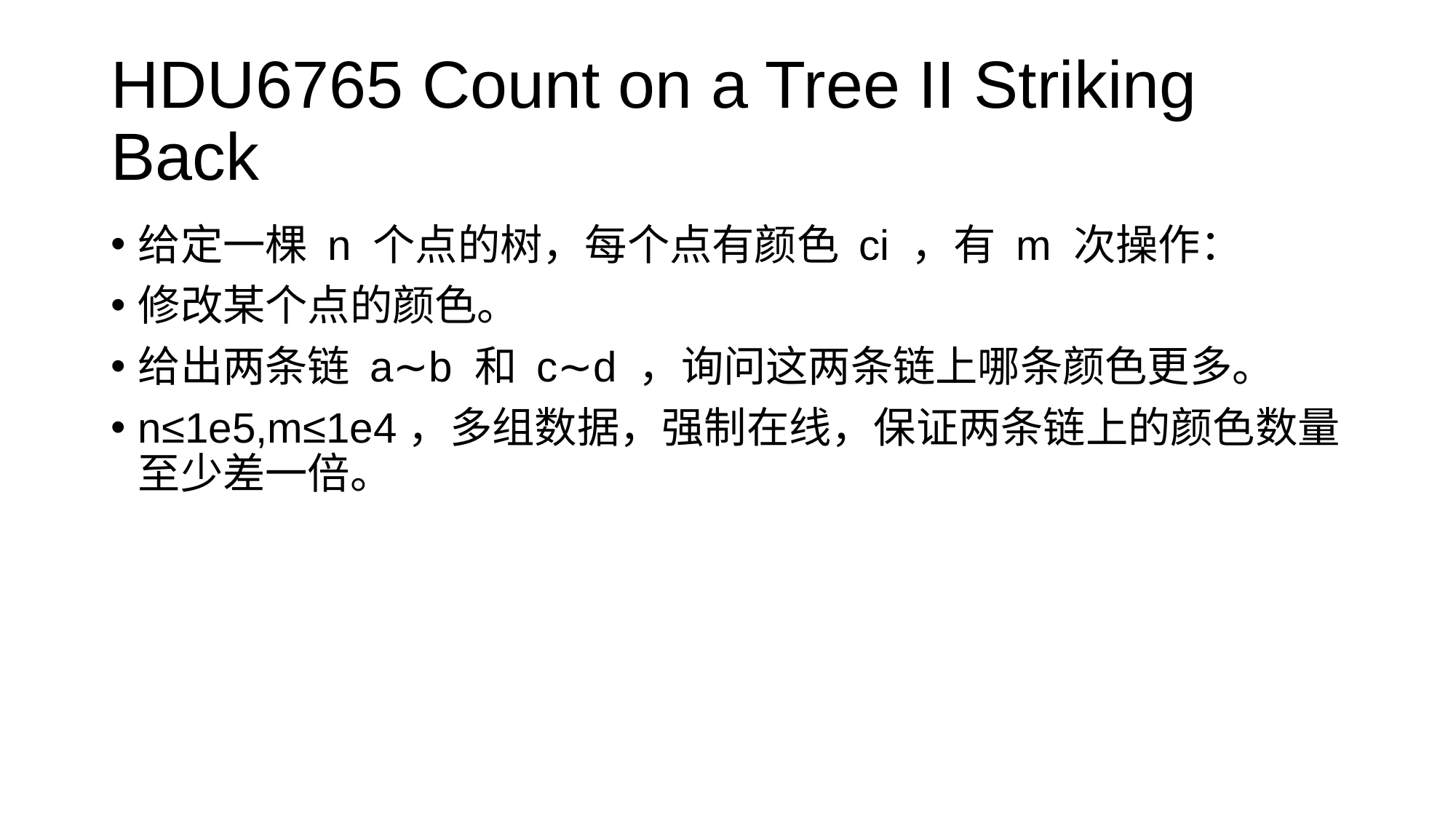

# HDU6765 Count on a Tree II Striking Back
给定一棵 n 个点的树，每个点有颜色 ci ，有 m 次操作：
修改某个点的颜色。
给出两条链 a∼b 和 c∼d ，询问这两条链上哪条颜色更多。
n≤1e5,m≤1e4，多组数据，强制在线，保证两条链上的颜色数量至少差一倍。